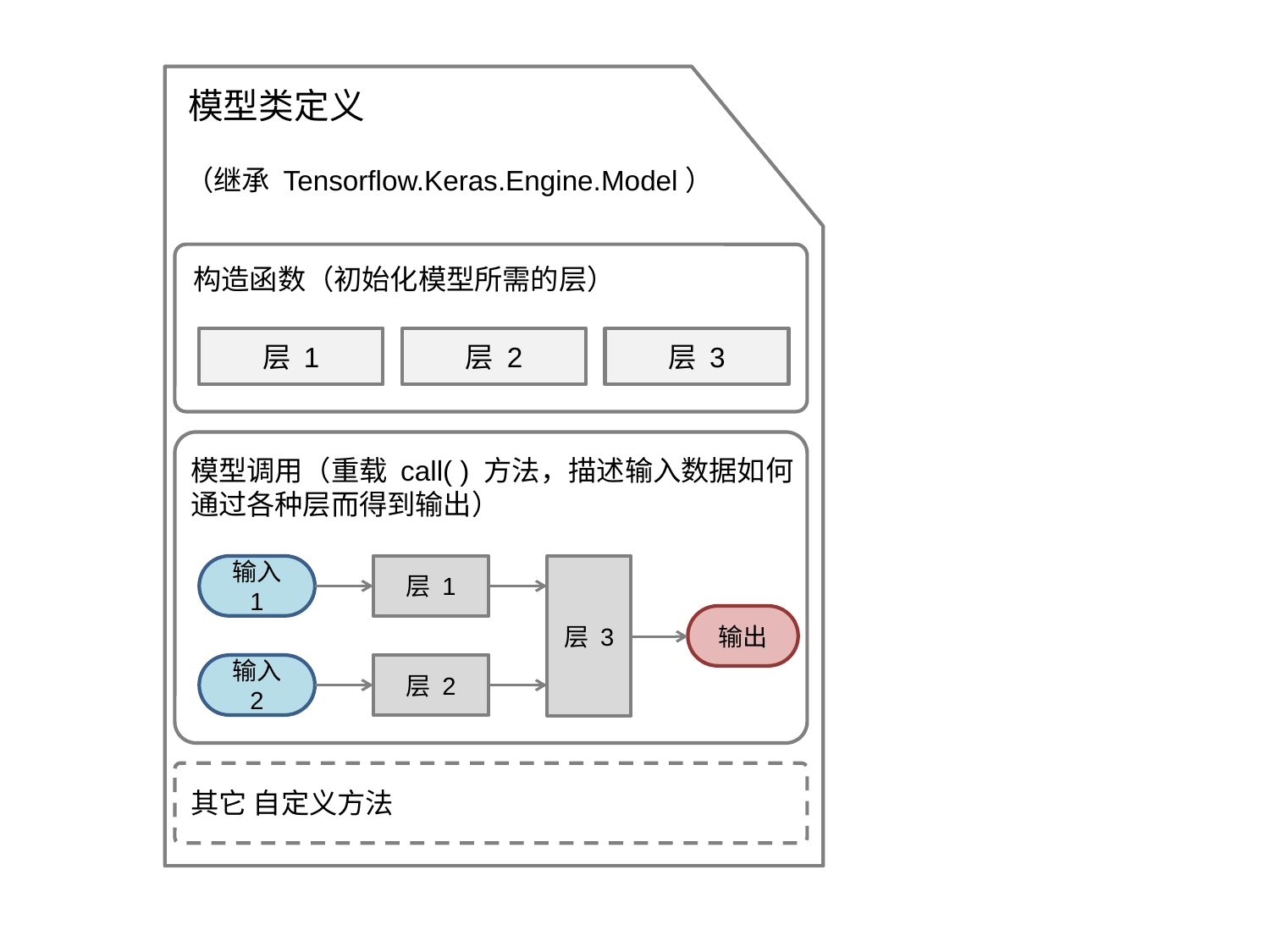

模型类定义
（继承 Tensorflow.Keras.Engine.Model）

构造函数（初始化模型所需的层）
层 1
层 2
层 3

模型调用（重载 call( ) 方法，描述输入数据如何通过各种层而得到输出）
输入 1
层 1
层 3
输出
输入 2
层 2

其它 自定义方法